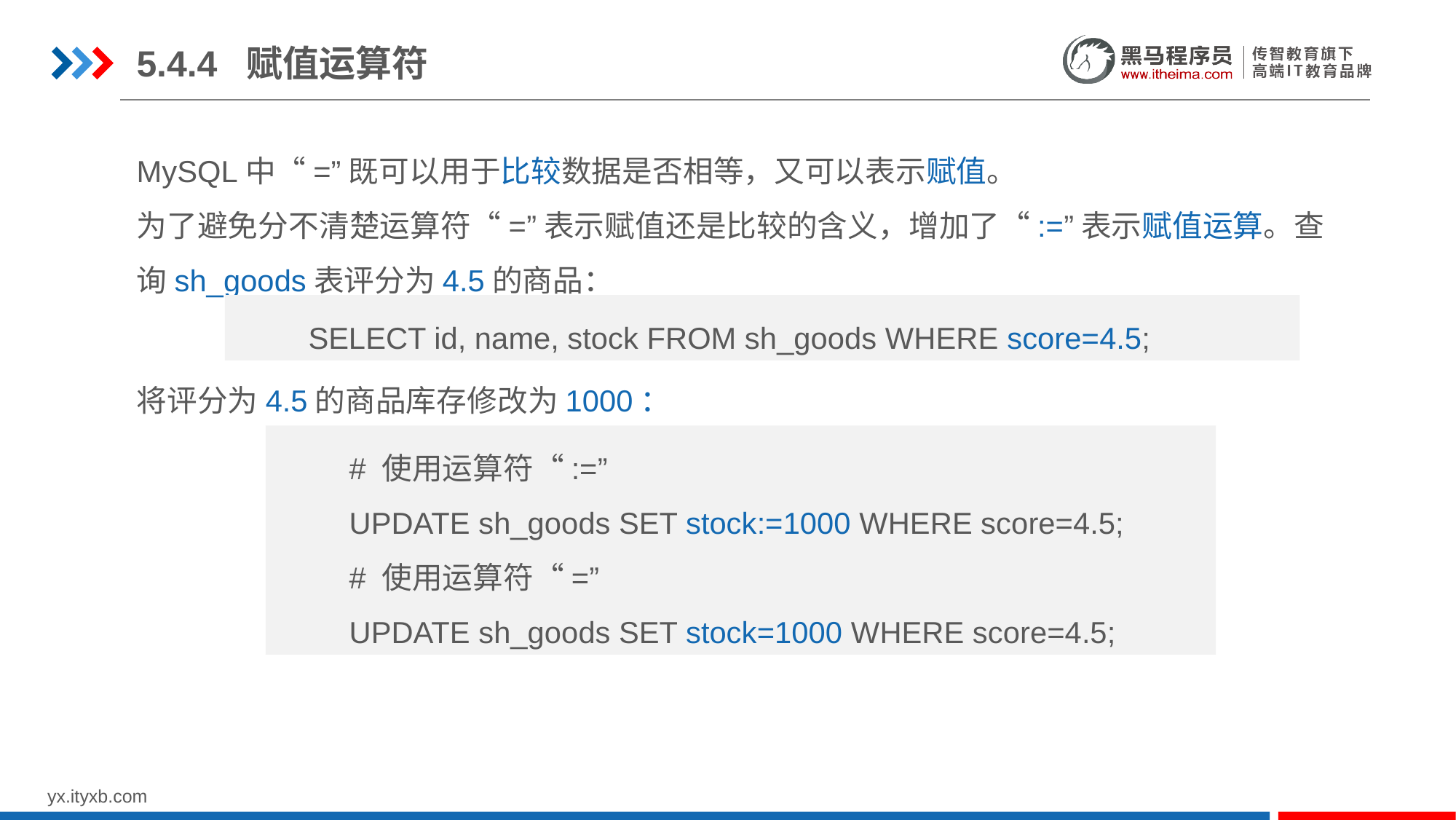

5.4.4  赋值运算符
MySQL中“=”既可以用于比较数据是否相等，又可以表示赋值。
为了避免分不清楚运算符“=”表示赋值还是比较的含义，增加了“:=”表示赋值运算。查询sh_goods表评分为4.5的商品：
SELECT id, name, stock FROM sh_goods WHERE score=4.5;
将评分为4.5的商品库存修改为1000：
# 使用运算符“:=”
UPDATE sh_goods SET stock:=1000 WHERE score=4.5;
# 使用运算符“=”
UPDATE sh_goods SET stock=1000 WHERE score=4.5;